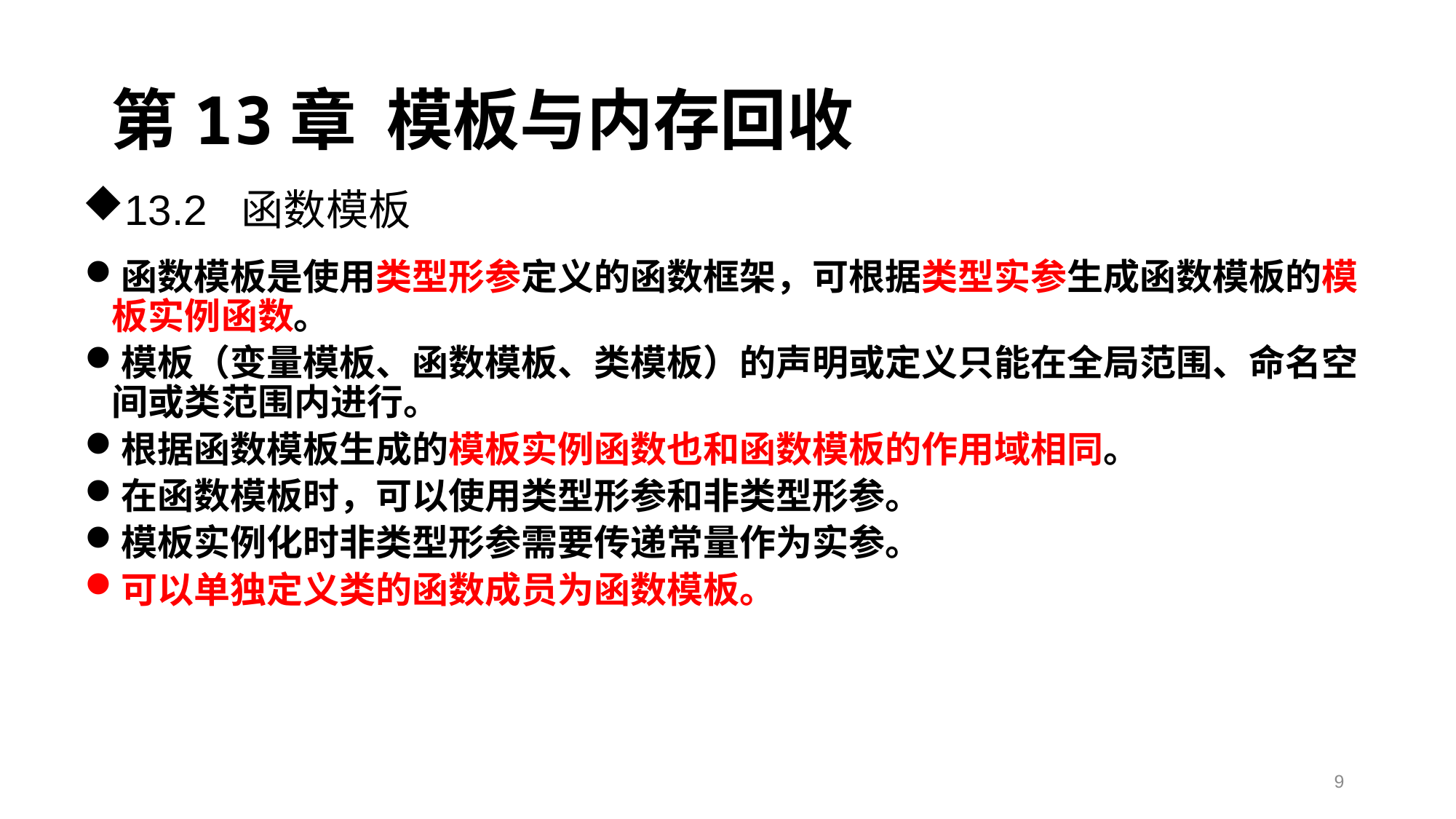

# 第13章  模板与内存回收
13.2  函数模板
函数模板是使用类型形参定义的函数框架，可根据类型实参生成函数模板的模板实例函数。
模板（变量模板、函数模板、类模板）的声明或定义只能在全局范围、命名空间或类范围内进行。
根据函数模板生成的模板实例函数也和函数模板的作用域相同。
在函数模板时，可以使用类型形参和非类型形参。
模板实例化时非类型形参需要传递常量作为实参。
可以单独定义类的函数成员为函数模板。
9